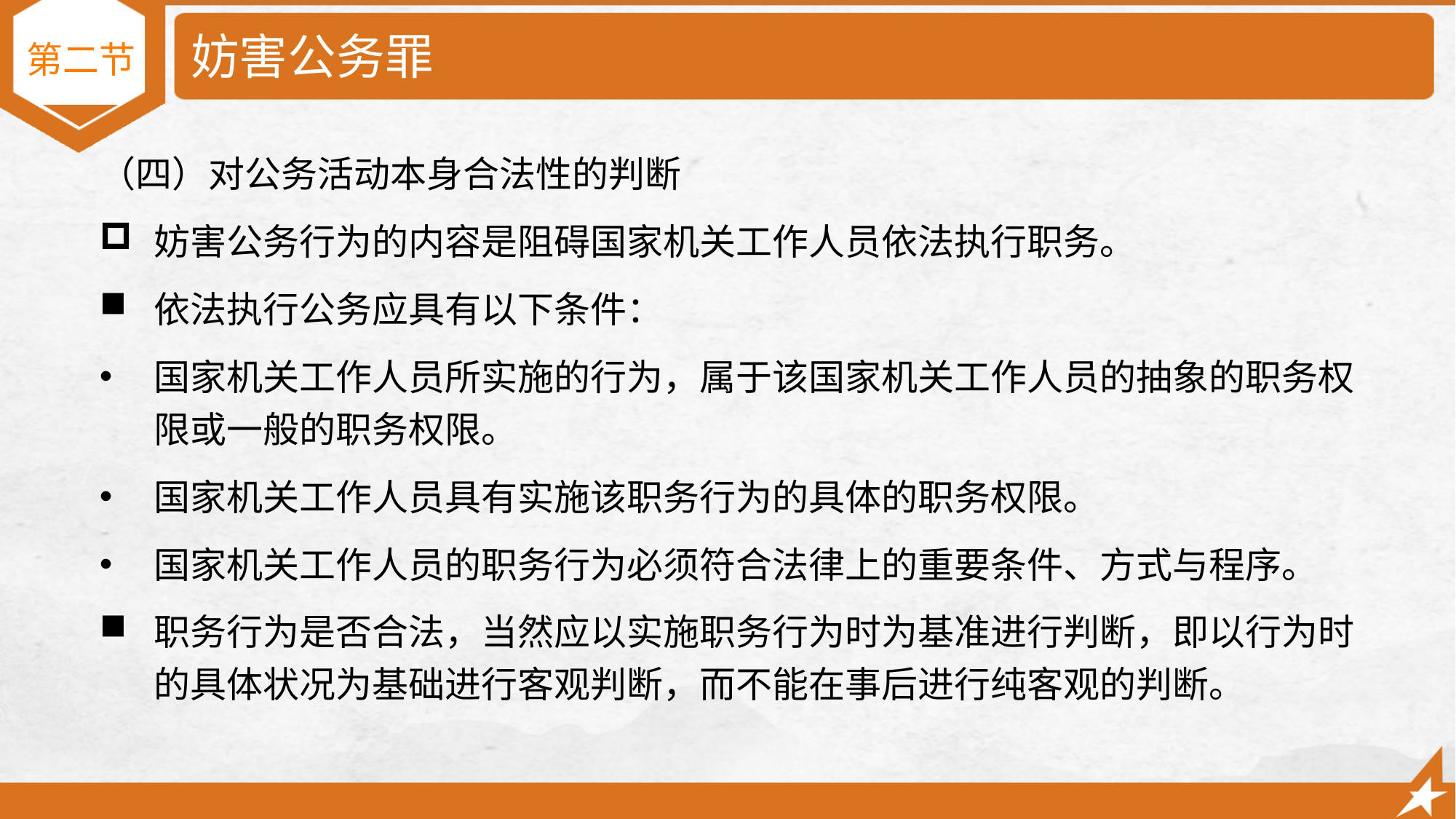

# 妨害公务罪
第二节
（四）对公务活动本身合法性的判断
妨害公务行为的内容是阻碍国家机关工作人员依法执行职务。
依法执行公务应具有以下条件：
国家机关工作人员所实施的行为，属于该国家机关工作人员的抽象的职务权限或一般的职务权限。
国家机关工作人员具有实施该职务行为的具体的职务权限。
国家机关工作人员的职务行为必须符合法律上的重要条件、方式与程序。
职务行为是否合法，当然应以实施职务行为时为基准进行判断，即以行为时的具体状况为基础进行客观判断，而不能在事后进行纯客观的判断。